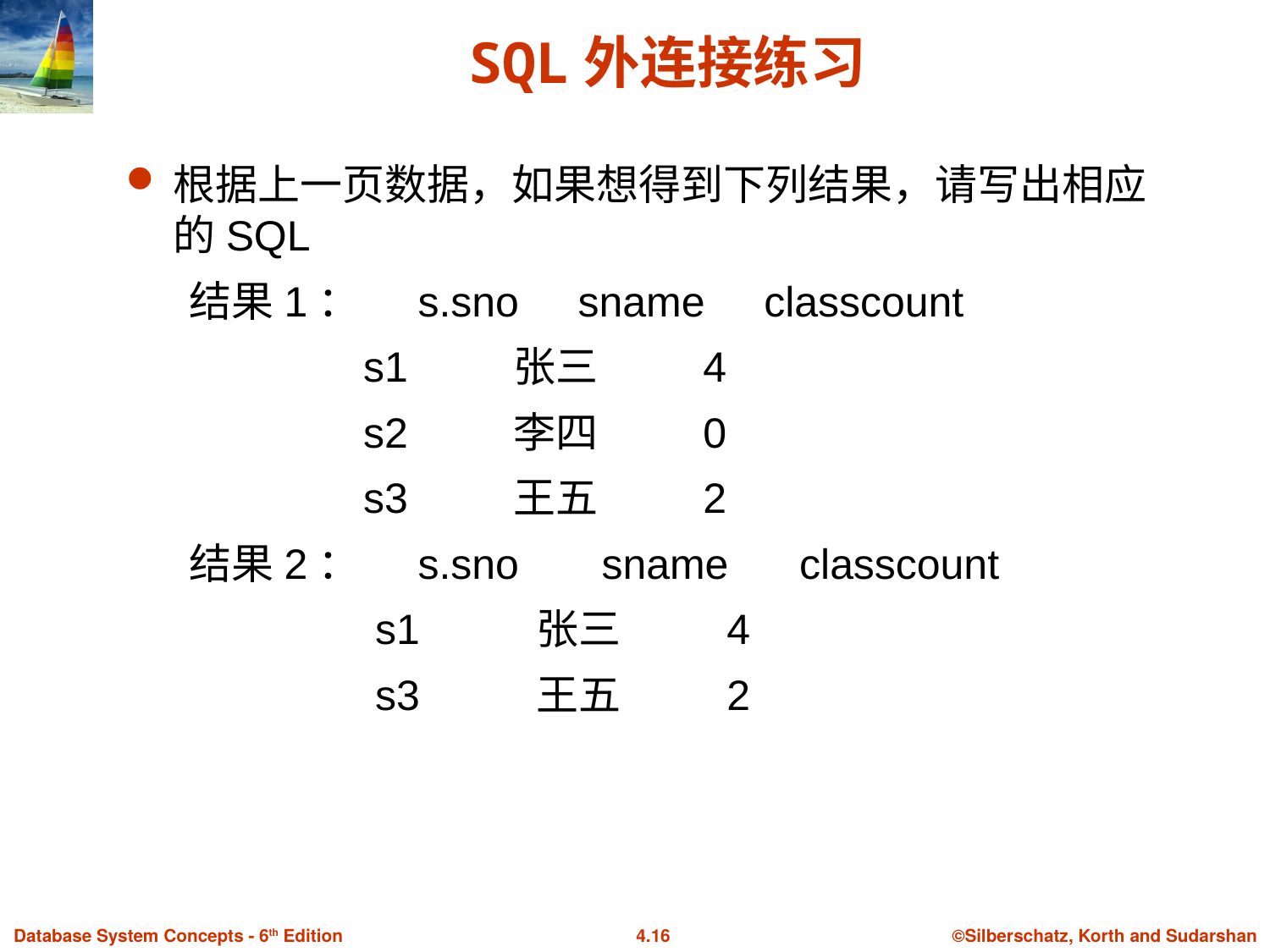

# SQL外连接练习
根据上一页数据，如果想得到下列结果，请写出相应的SQL
结果1：     s.sno     sname     classcount
          s1        张三          4
          s2        李四          0
          s3        王五          2
结果2：     s.sno       sname      classcount
           s1         张三          4
           s3         王五          2